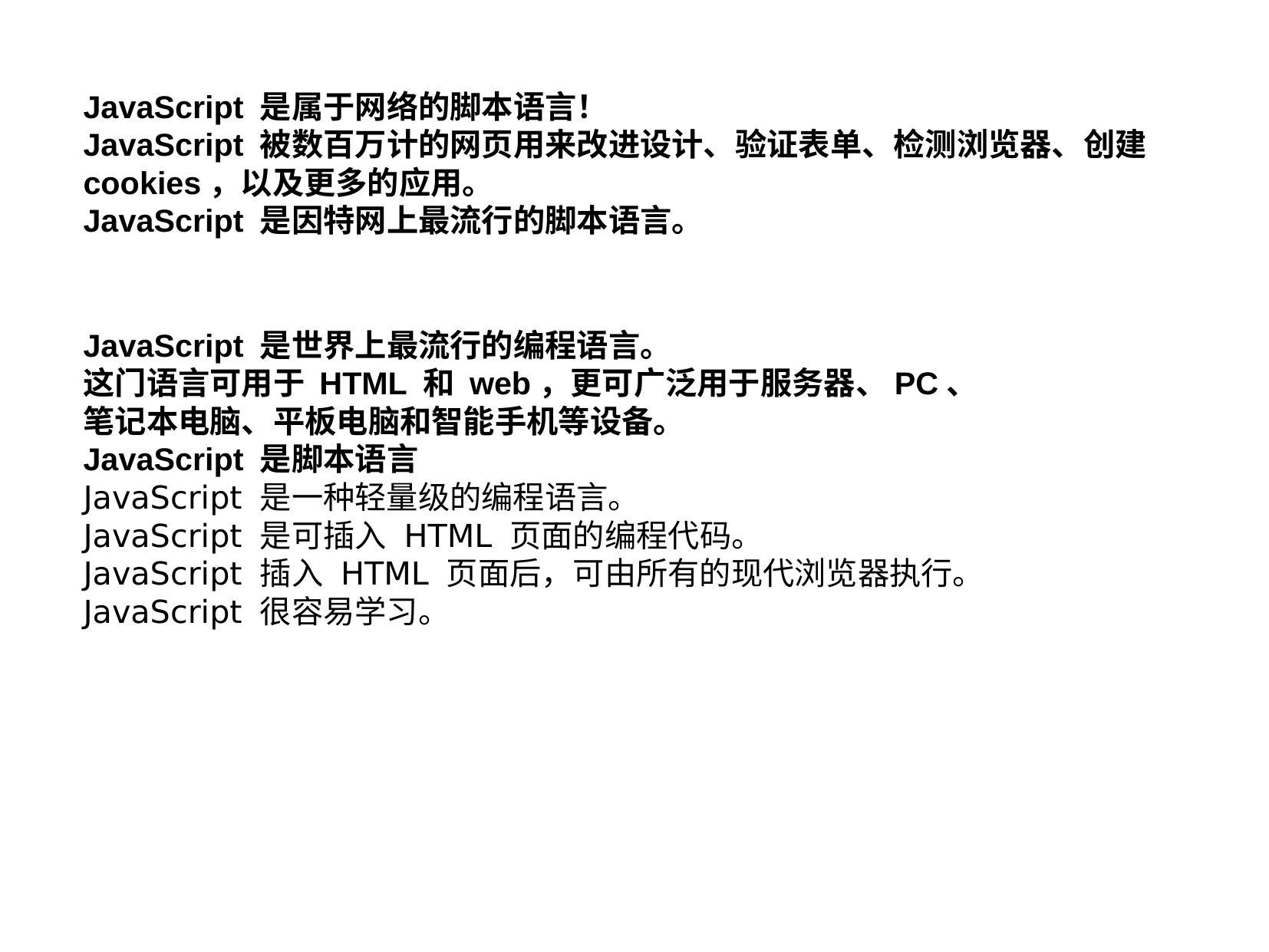

JavaScript 是属于网络的脚本语言！
JavaScript 被数百万计的网页用来改进设计、验证表单、检测浏览器、创建cookies，以及更多的应用。
JavaScript 是因特网上最流行的脚本语言。
JavaScript 是世界上最流行的编程语言。
这门语言可用于 HTML 和 web，更可广泛用于服务器、PC、笔记本电脑、平板电脑和智能手机等设备。
JavaScript 是脚本语言
JavaScript 是一种轻量级的编程语言。
JavaScript 是可插入 HTML 页面的编程代码。
JavaScript 插入 HTML 页面后，可由所有的现代浏览器执行。
JavaScript 很容易学习。